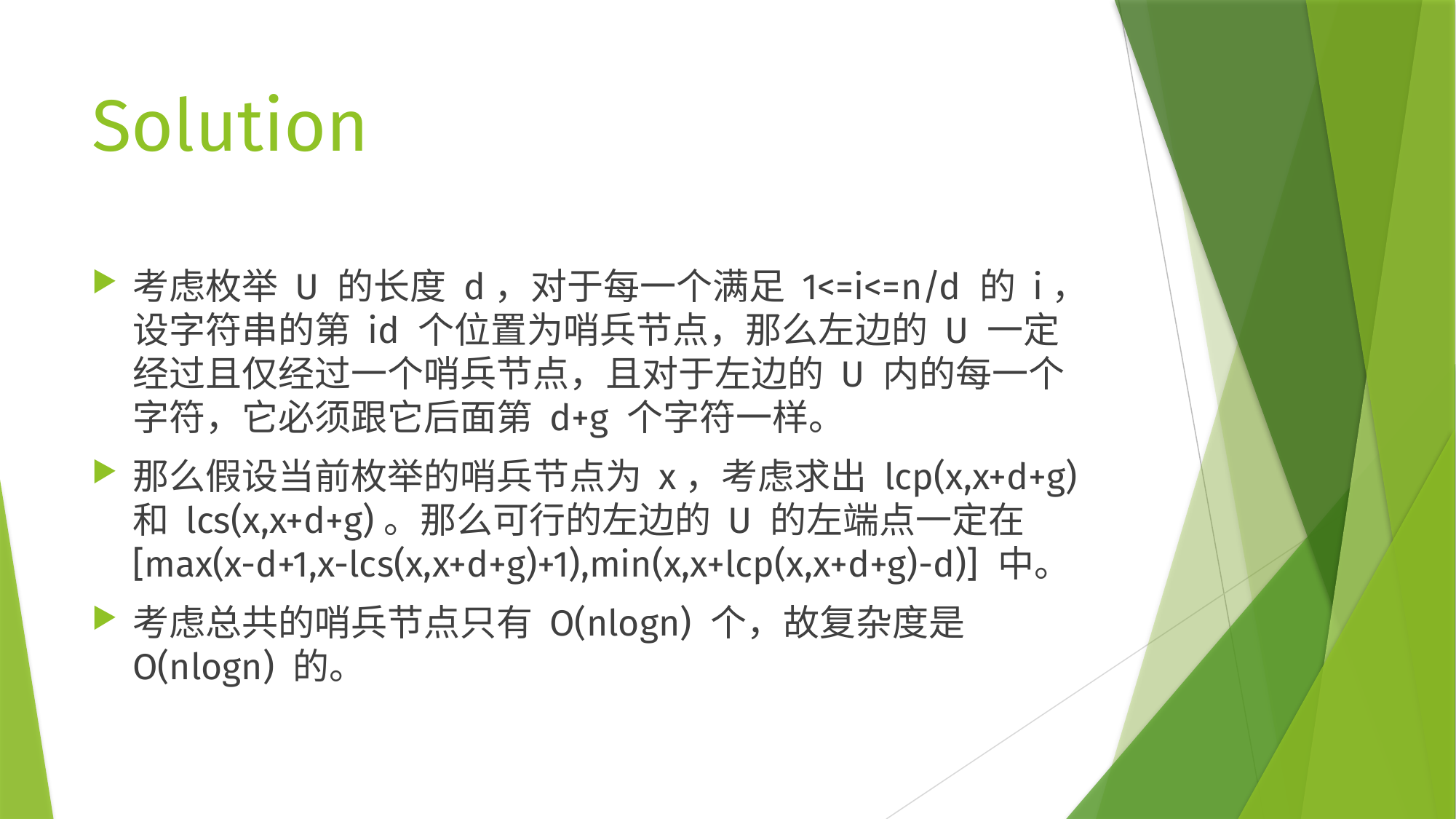

# Solution
考虑枚举 U 的长度 d，对于每一个满足 1<=i<=n/d 的 i，设字符串的第 id 个位置为哨兵节点，那么左边的 U 一定经过且仅经过一个哨兵节点，且对于左边的 U 内的每一个字符，它必须跟它后面第 d+g 个字符一样。
那么假设当前枚举的哨兵节点为 x，考虑求出 lcp(x,x+d+g) 和 lcs(x,x+d+g)。那么可行的左边的 U 的左端点一定在 [max(x-d+1,x-lcs(x,x+d+g)+1),min(x,x+lcp(x,x+d+g)-d)] 中。
考虑总共的哨兵节点只有 O(nlogn) 个，故复杂度是 O(nlogn) 的。